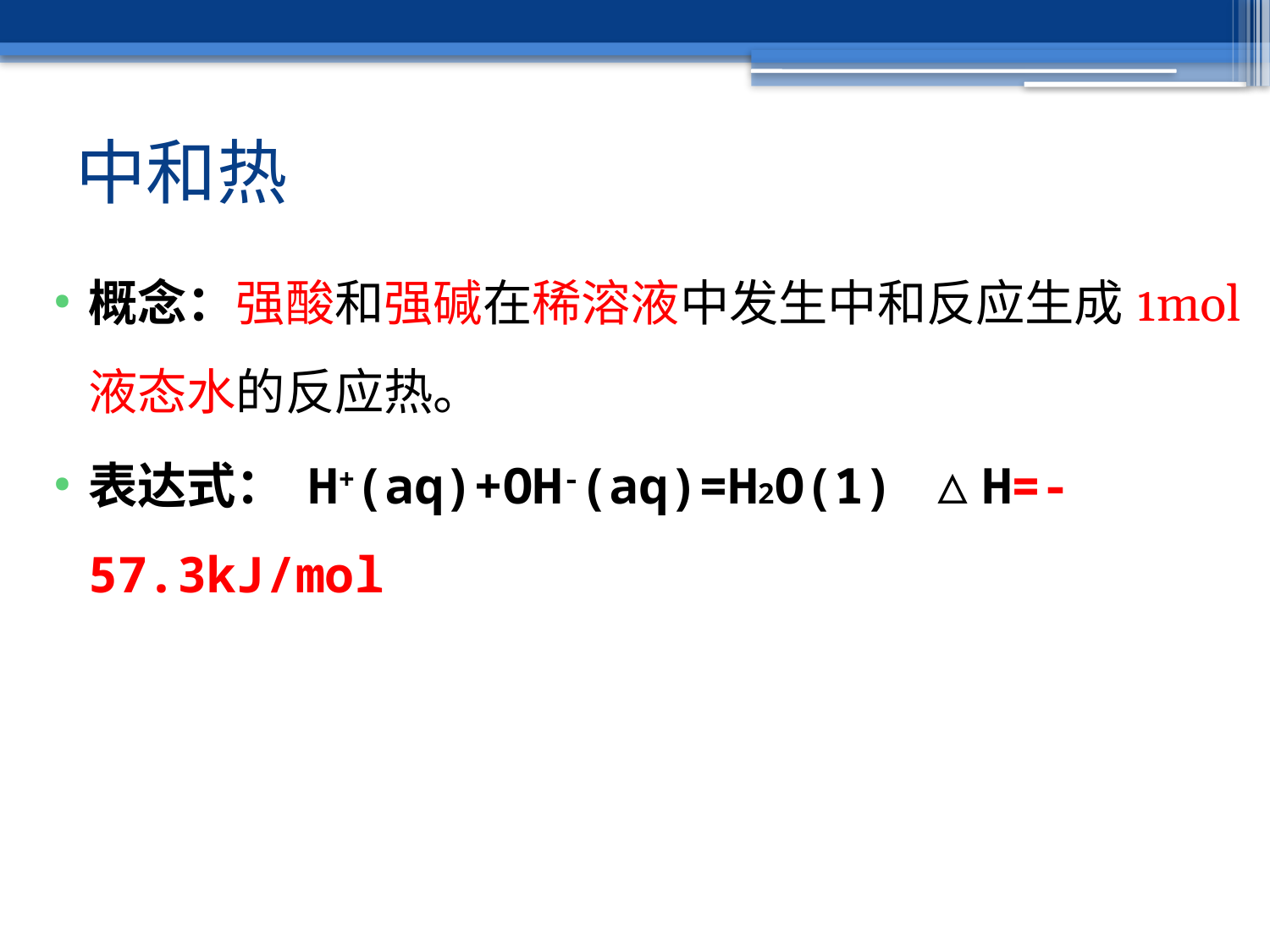

# 中和热
概念：强酸和强碱在稀溶液中发生中和反应生成1mol液态水的反应热。
表达式： H+(aq)+OH-(aq)=H2O(1) △H=-57.3kJ/mol